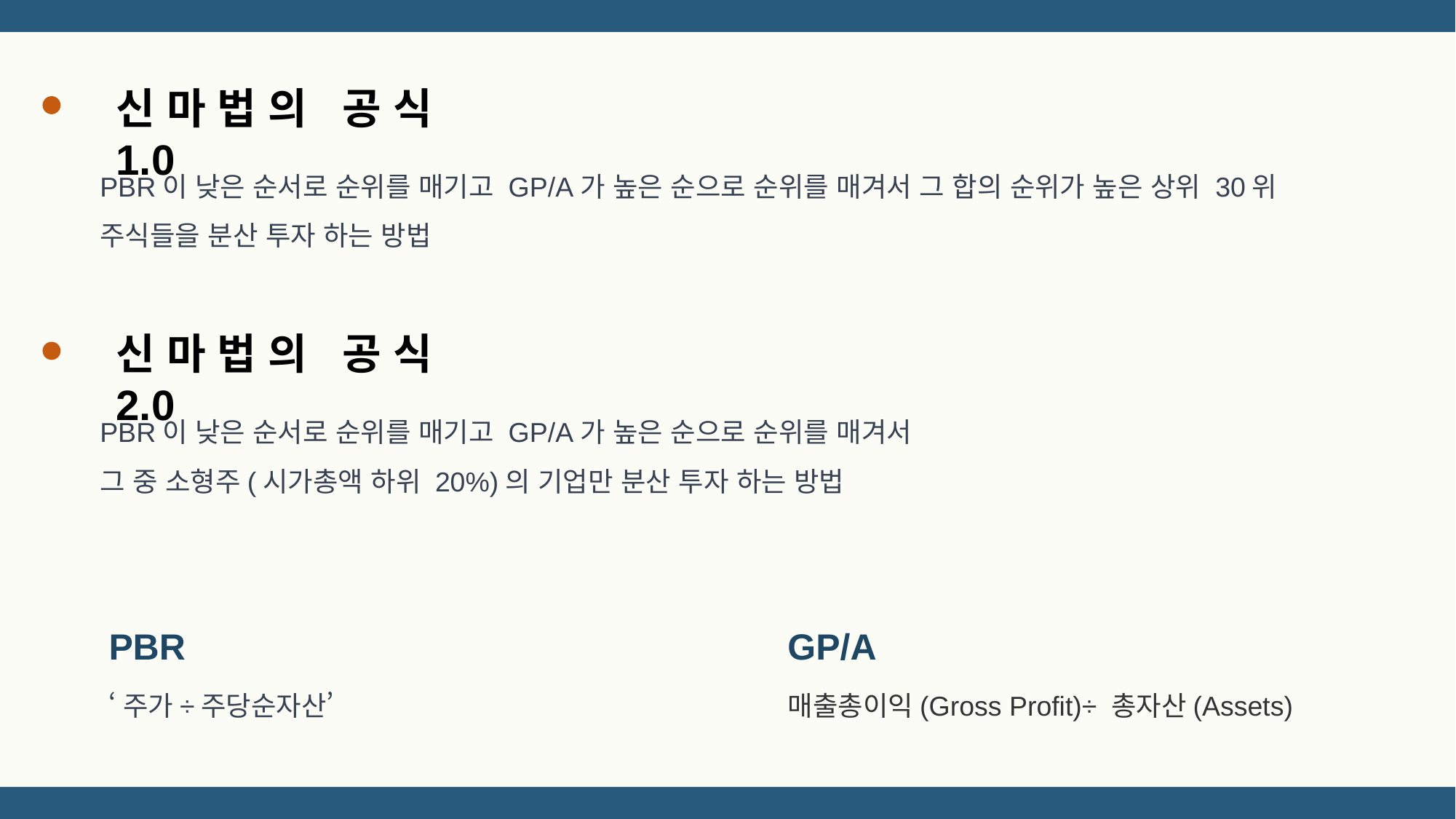

신마법의 공식 1.0

PBR이 낮은 순서로 순위를 매기고 GP/A가 높은 순으로 순위를 매겨서 그 합의 순위가 높은 상위 30위 주식들을 분산 투자 하는 방법
신마법의 공식 2.0

PBR이 낮은 순서로 순위를 매기고 GP/A가 높은 순으로 순위를 매겨서
그 중 소형주(시가총액 하위 20%)의 기업만 분산 투자 하는 방법
PBR
GP/A
‘주가÷주당순자산’
매출총이익(Gross Profit)÷ 총자산(Assets)